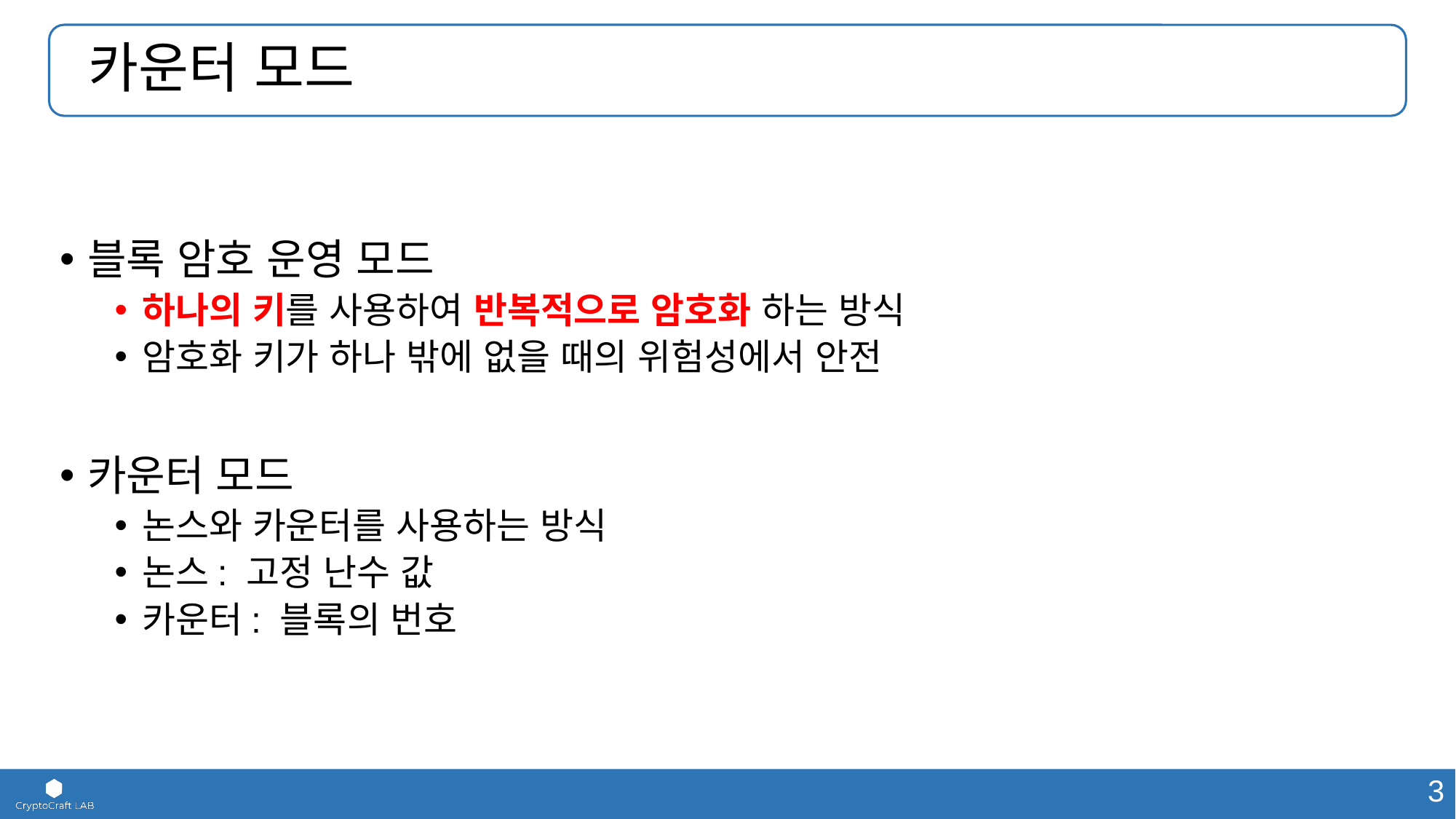

# 카운터 모드
블록 암호 운영 모드
하나의 키를 사용하여 반복적으로 암호화 하는 방식
암호화 키가 하나 밖에 없을 때의 위험성에서 안전

카운터 모드
논스와 카운터를 사용하는 방식
논스: 고정 난수 값
카운터: 블록의 번호